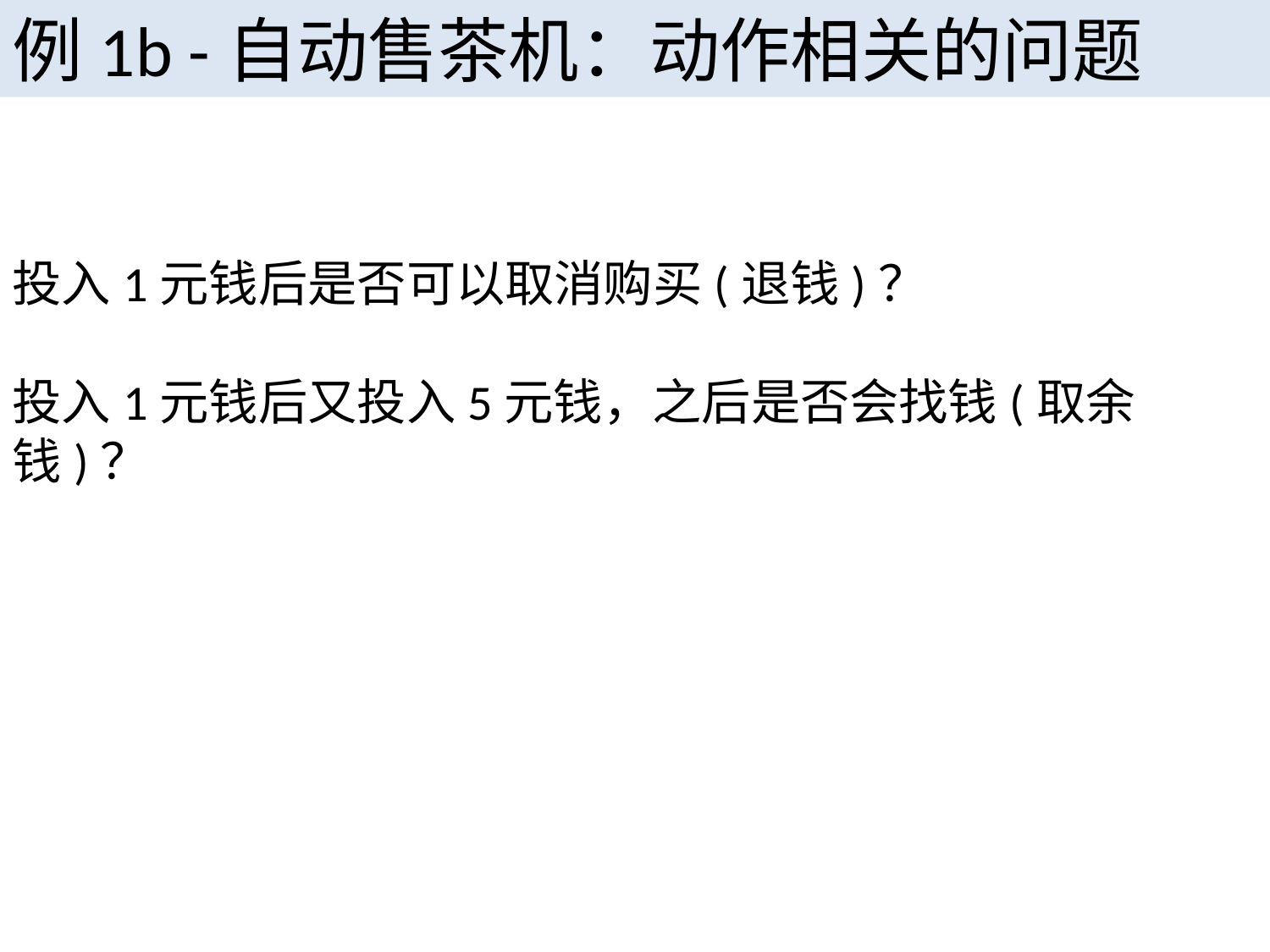

例1b -自动售茶机：动作相关的问题
投入1元钱后是否可以取消购买(退钱)？

投入1元钱后又投入5元钱，之后是否会找钱(取余钱)？